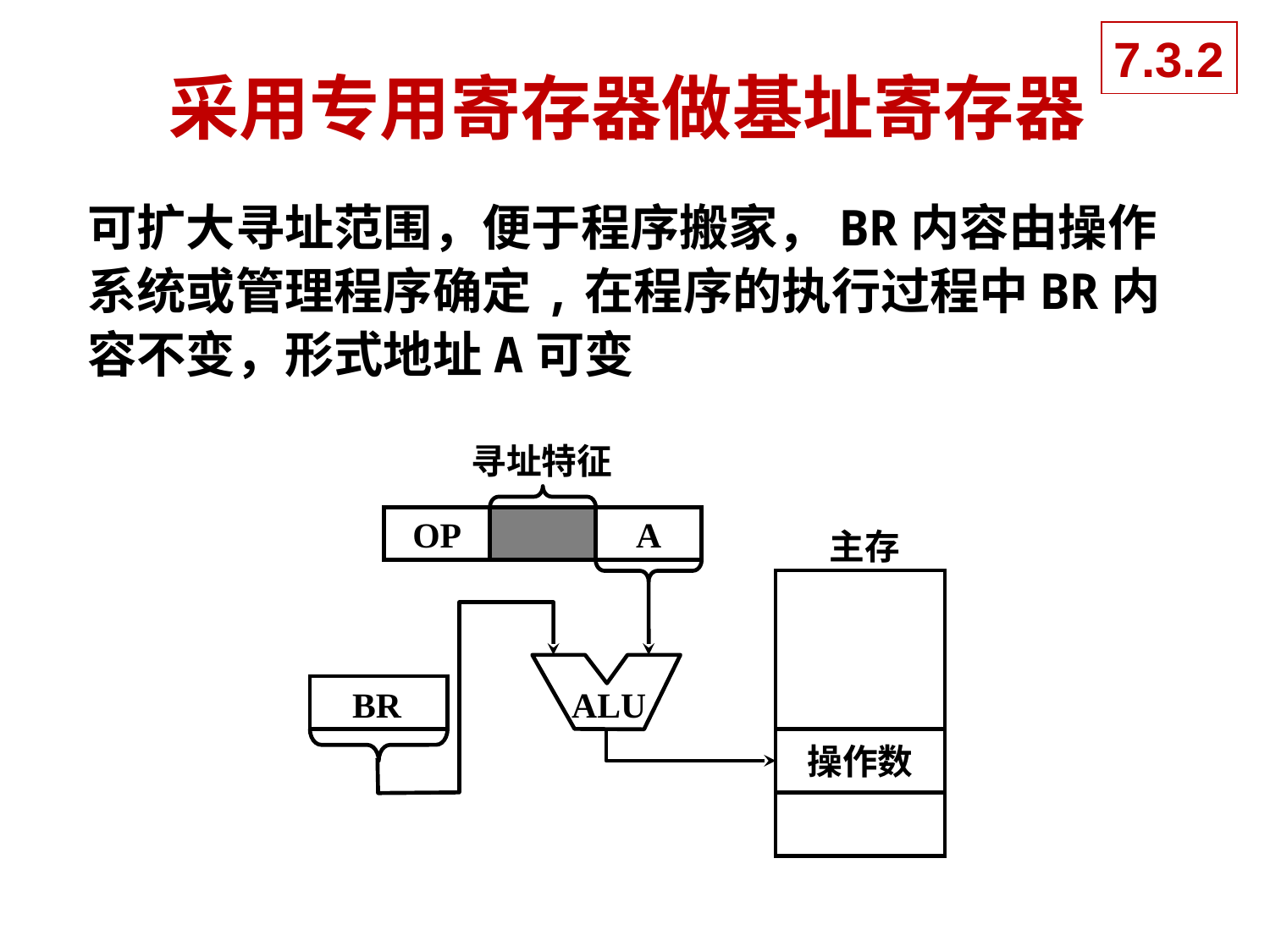

7.3.2
# 采用专用寄存器做基址寄存器
可扩大寻址范围，便于程序搬家，BR内容由操作系统或管理程序确定,在程序的执行过程中BR内容不变，形式地址A可变
寻址特征

OP

A

主存

操作数

ALU

BR